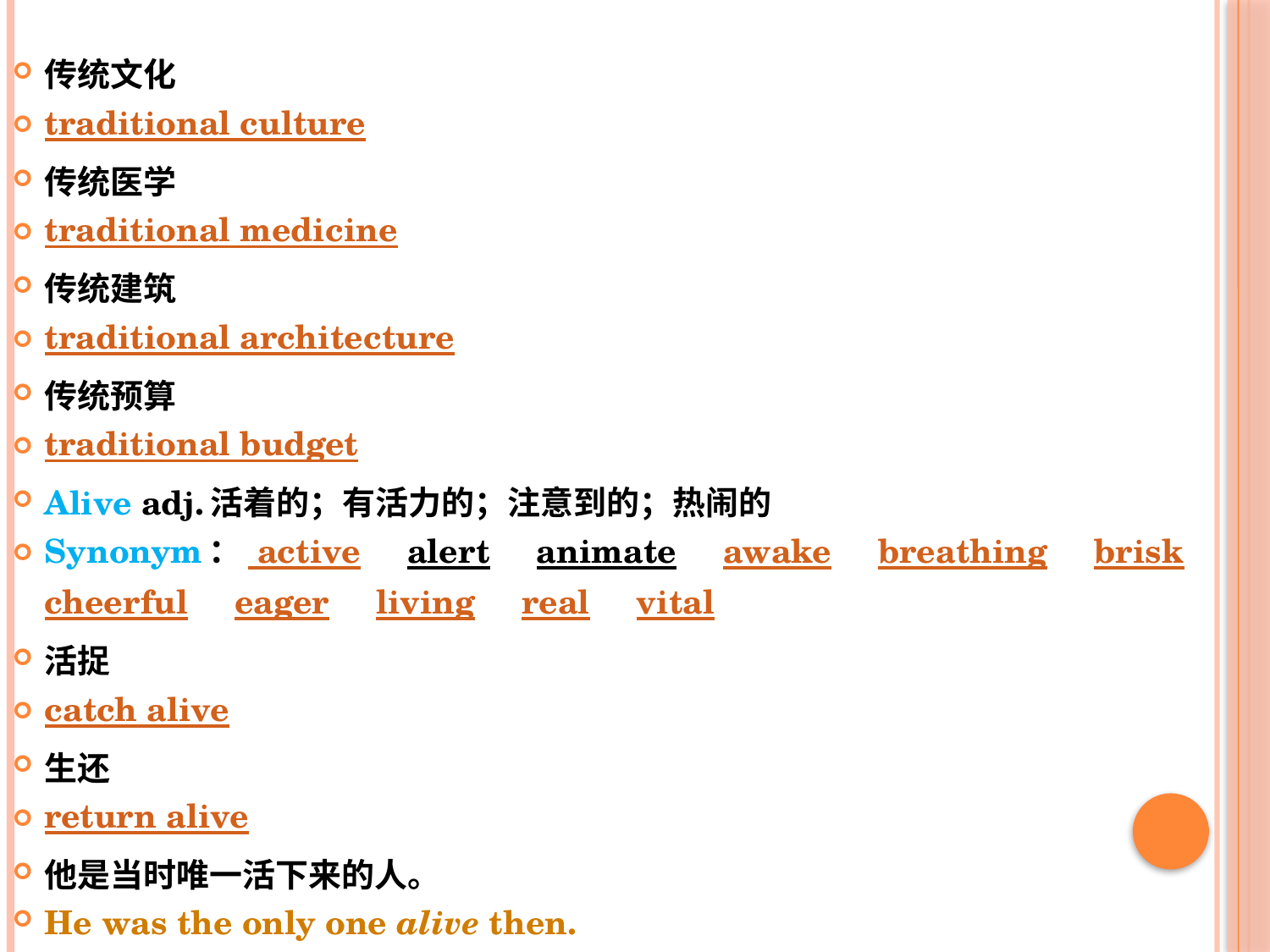

传统文化
traditional culture
传统医学
traditional medicine
传统建筑
traditional architecture
传统预算
traditional budget
Alive adj.活着的；有活力的；注意到的；热闹的
Synonym： active　 alert　 animate　 awake　 breathing　 brisk　 cheerful　 eager　 living　 real　 vital
活捉
catch alive
生还
return alive
他是当时唯一活下来的人。
He was the only one alive then.